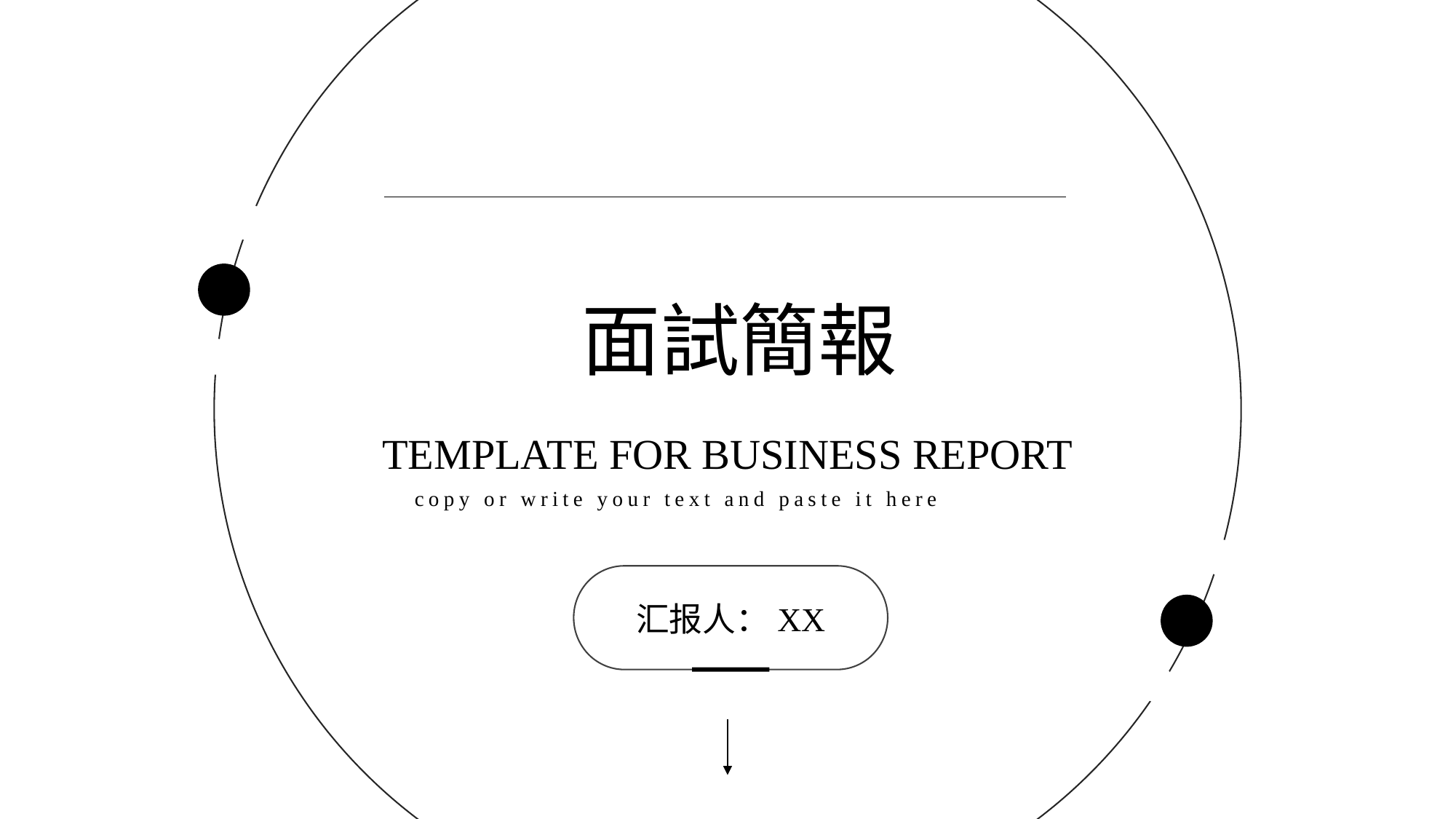

面試簡報
TEMPLATE FOR BUSINESS REPORT
copy or write your text and paste it here

汇报人：XX